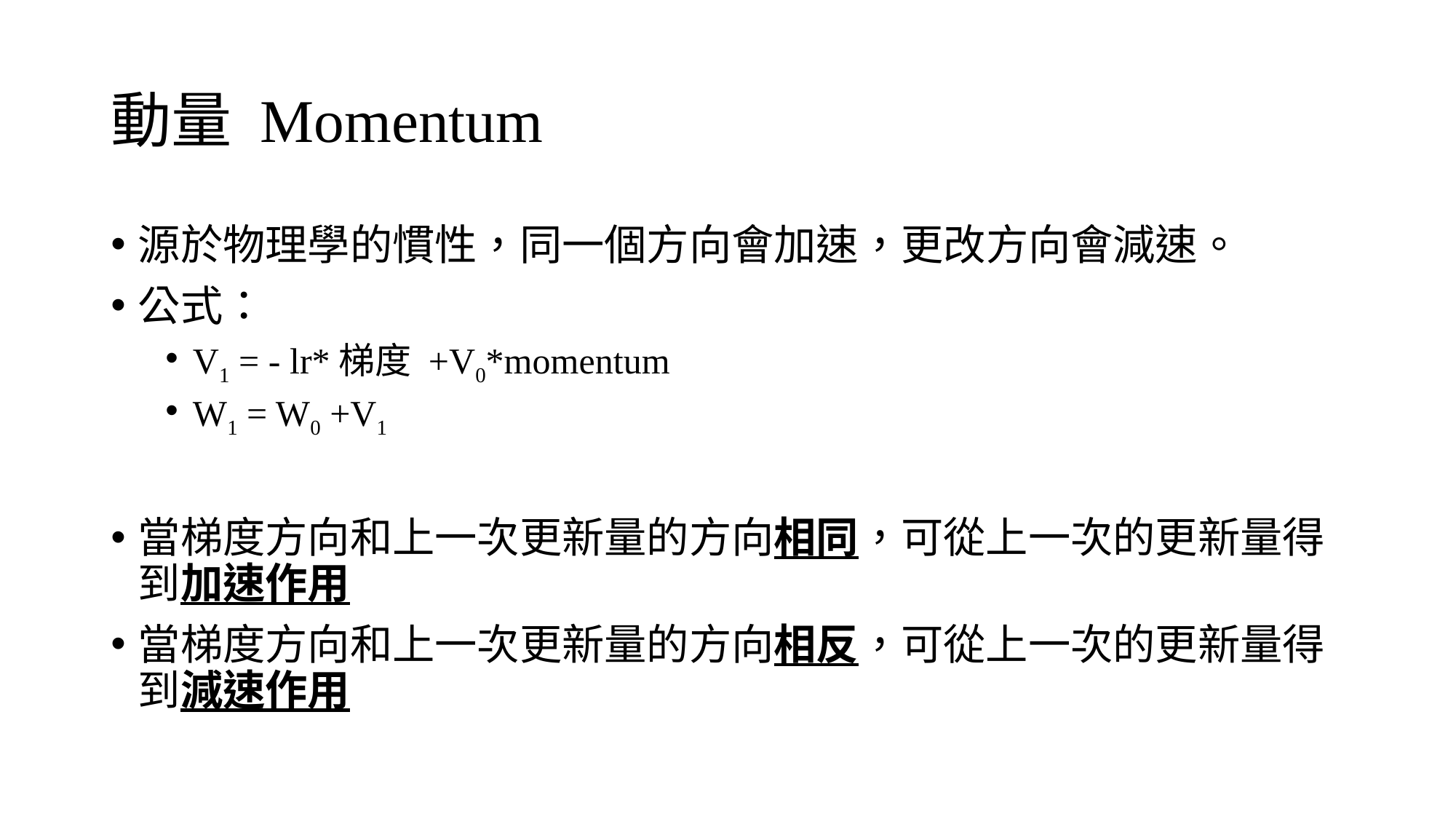

# 動量 Momentum
源於物理學的慣性，同一個方向會加速，更改方向會減速。
公式：
V1 = - lr*梯度 +V0*momentum
W1 = W0 +V1

當梯度方向和上一次更新量的方向相同，可從上一次的更新量得到加速作用
當梯度方向和上一次更新量的方向相反，可從上一次的更新量得到減速作用